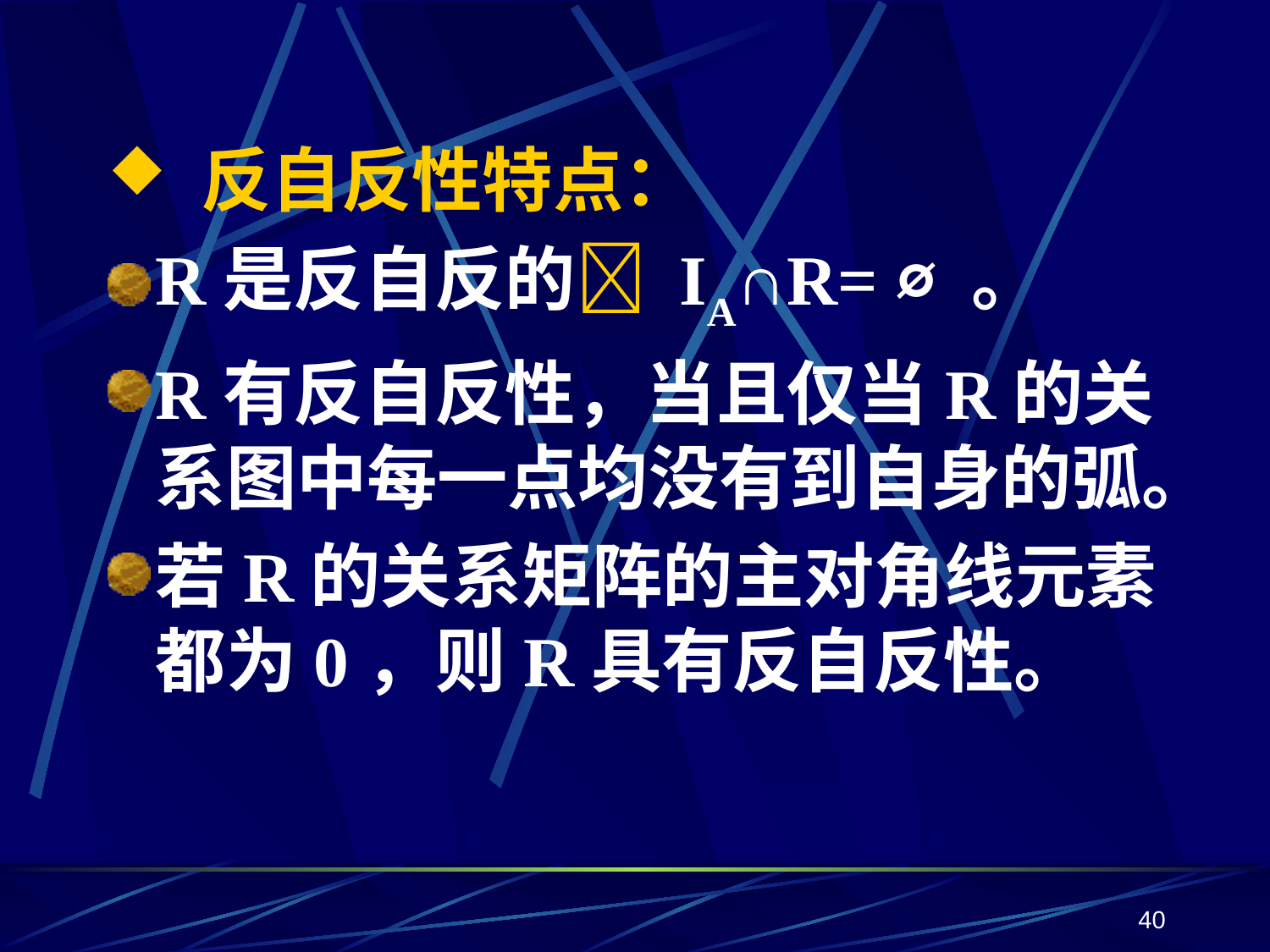

反自反性特点：
R是反自反的⇔ IA∩R= ∅ 。
R有反自反性，当且仅当R的关系图中每一点均没有到自身的弧。
若R的关系矩阵的主对角线元素都为0，则R具有反自反性。

40